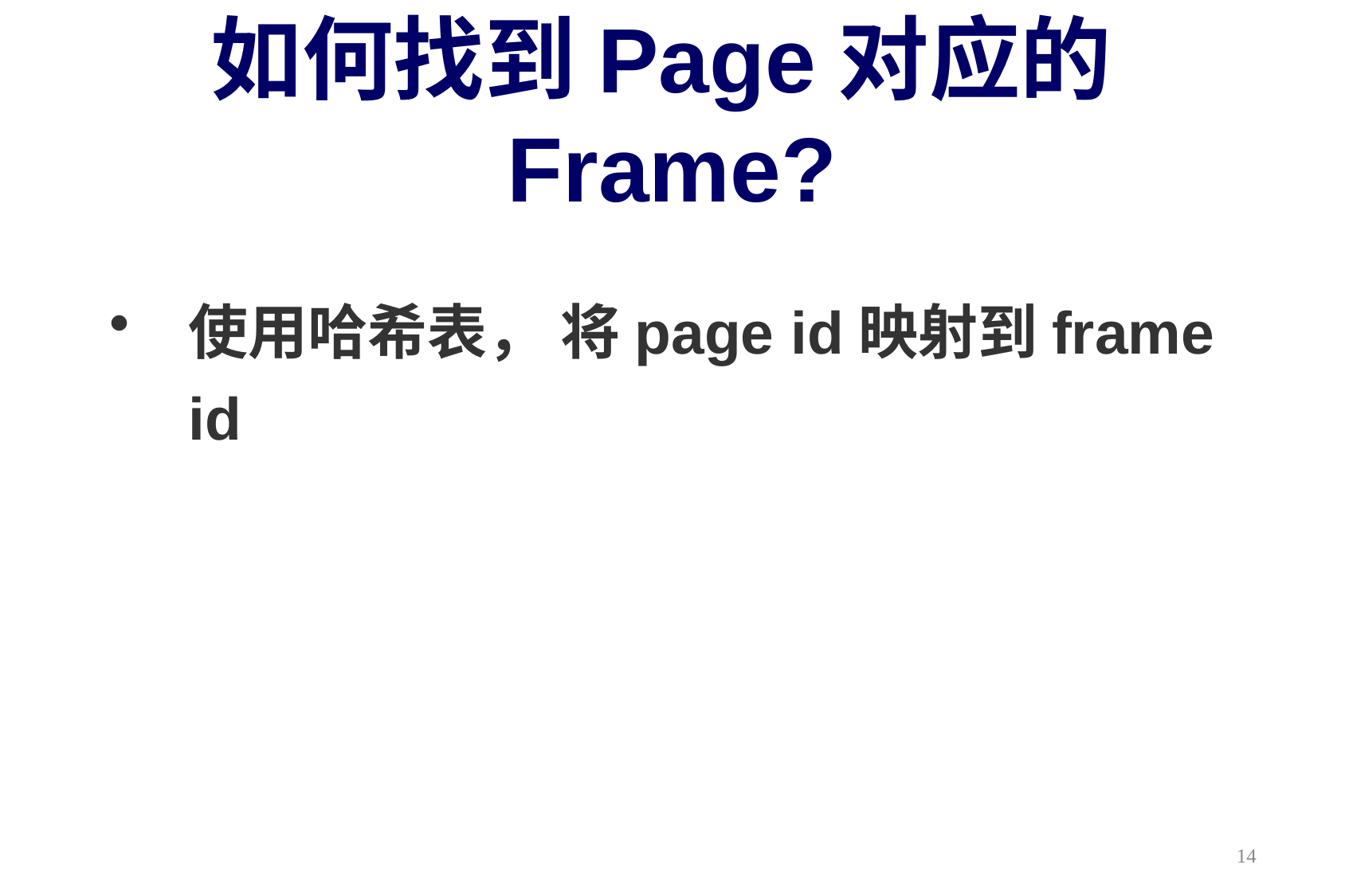

# 如何找到Page对应的Frame?
使用哈希表， 将page id映射到frame id
14